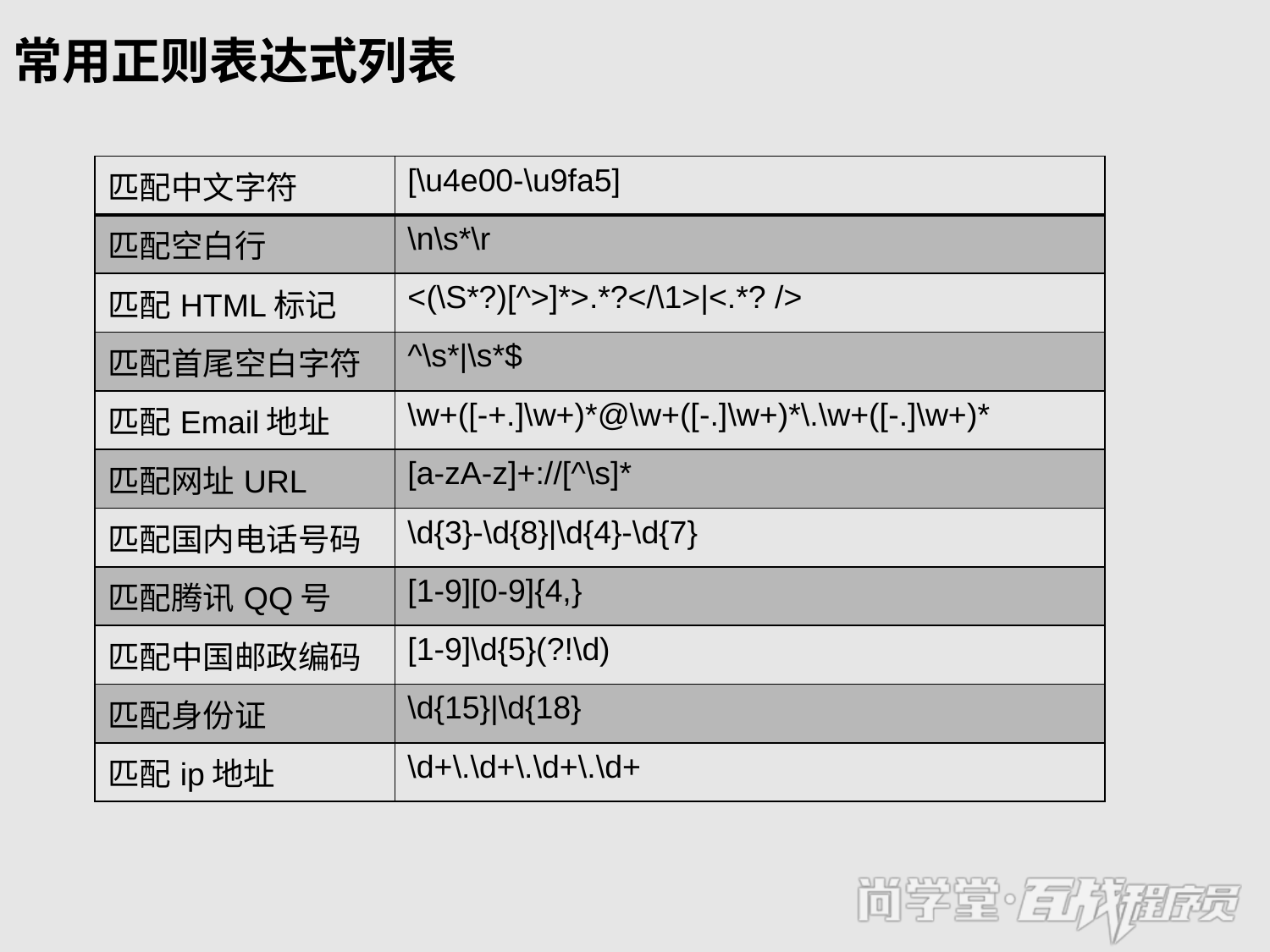

# 常用正则表达式列表
| 匹配中文字符 | [\u4e00-\u9fa5] |
| --- | --- |
| 匹配空白行 | \n\s\*\r |
| 匹配HTML标记 | <(\S\*?)[^>]\*>.\*?</\1>|<.\*? /> |
| 匹配首尾空白字符 | ^\s\*|\s\*$ |
| 匹配Email地址 | \w+([-+.]\w+)\*@\w+([-.]\w+)\*\.\w+([-.]\w+)\* |
| 匹配网址URL | [a-zA-z]+://[^\s]\* |
| 匹配国内电话号码 | \d{3}-\d{8}|\d{4}-\d{7} |
| 匹配腾讯QQ号 | [1-9][0-9]{4,} |
| 匹配中国邮政编码 | [1-9]\d{5}(?!\d) |
| 匹配身份证 | \d{15}|\d{18} |
| 匹配ip地址 | \d+\.\d+\.\d+\.\d+ |